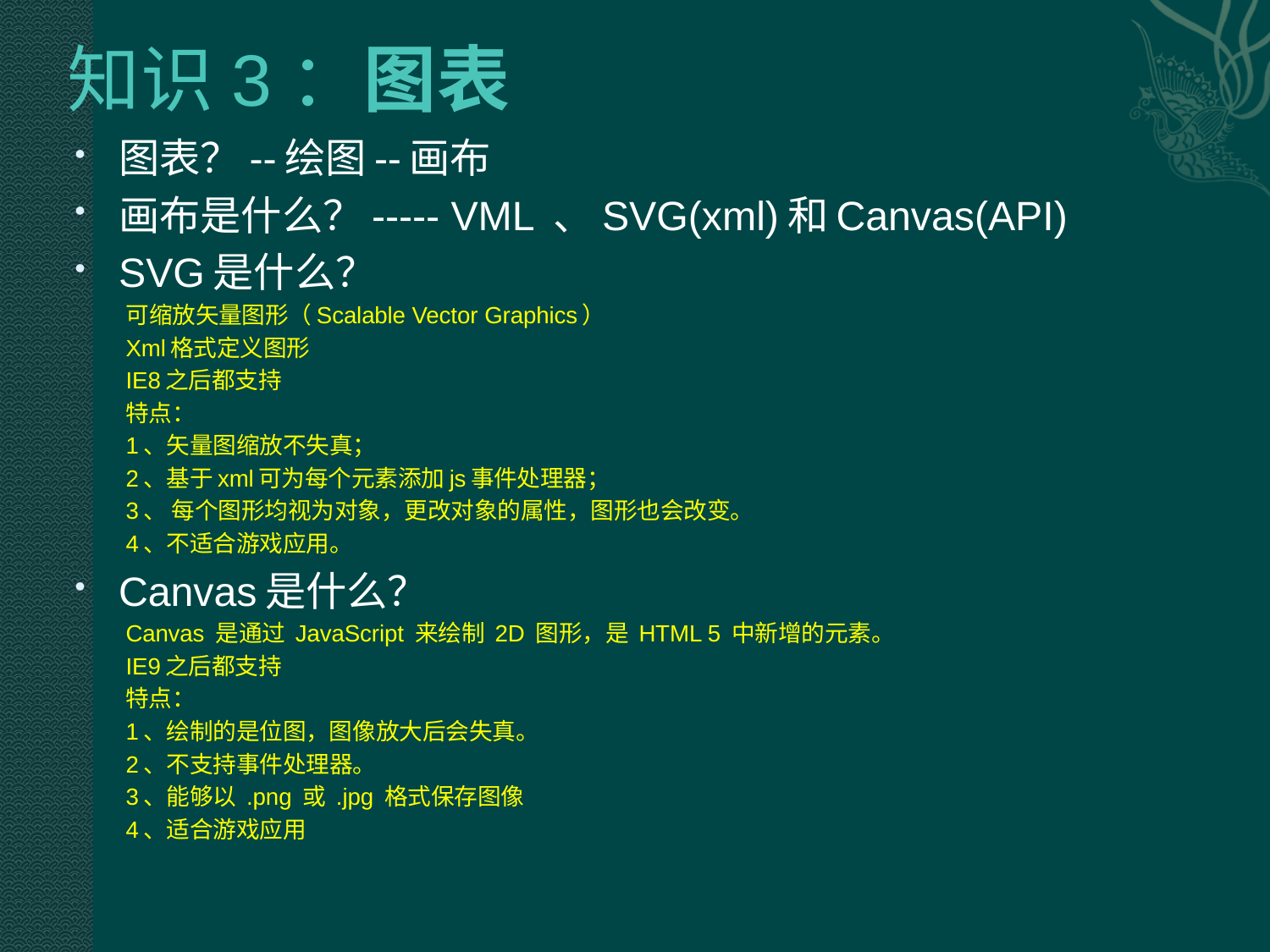

# 知识3：图表
图表？--绘图--画布
画布是什么？----- VML 、SVG(xml)和Canvas(API)
SVG是什么？
可缩放矢量图形（Scalable Vector Graphics）
Xml格式定义图形
IE8之后都支持
特点：
1、矢量图缩放不失真；
2、基于xml可为每个元素添加js事件处理器；
3、 每个图形均视为对象，更改对象的属性，图形也会改变。
4、不适合游戏应用。
Canvas是什么？
Canvas 是通过 JavaScript 来绘制 2D 图形，是 HTML 5 中新增的元素。
IE9之后都支持
特点：
1、绘制的是位图，图像放大后会失真。
2、不支持事件处理器。
3、能够以 .png 或 .jpg 格式保存图像
4、适合游戏应用